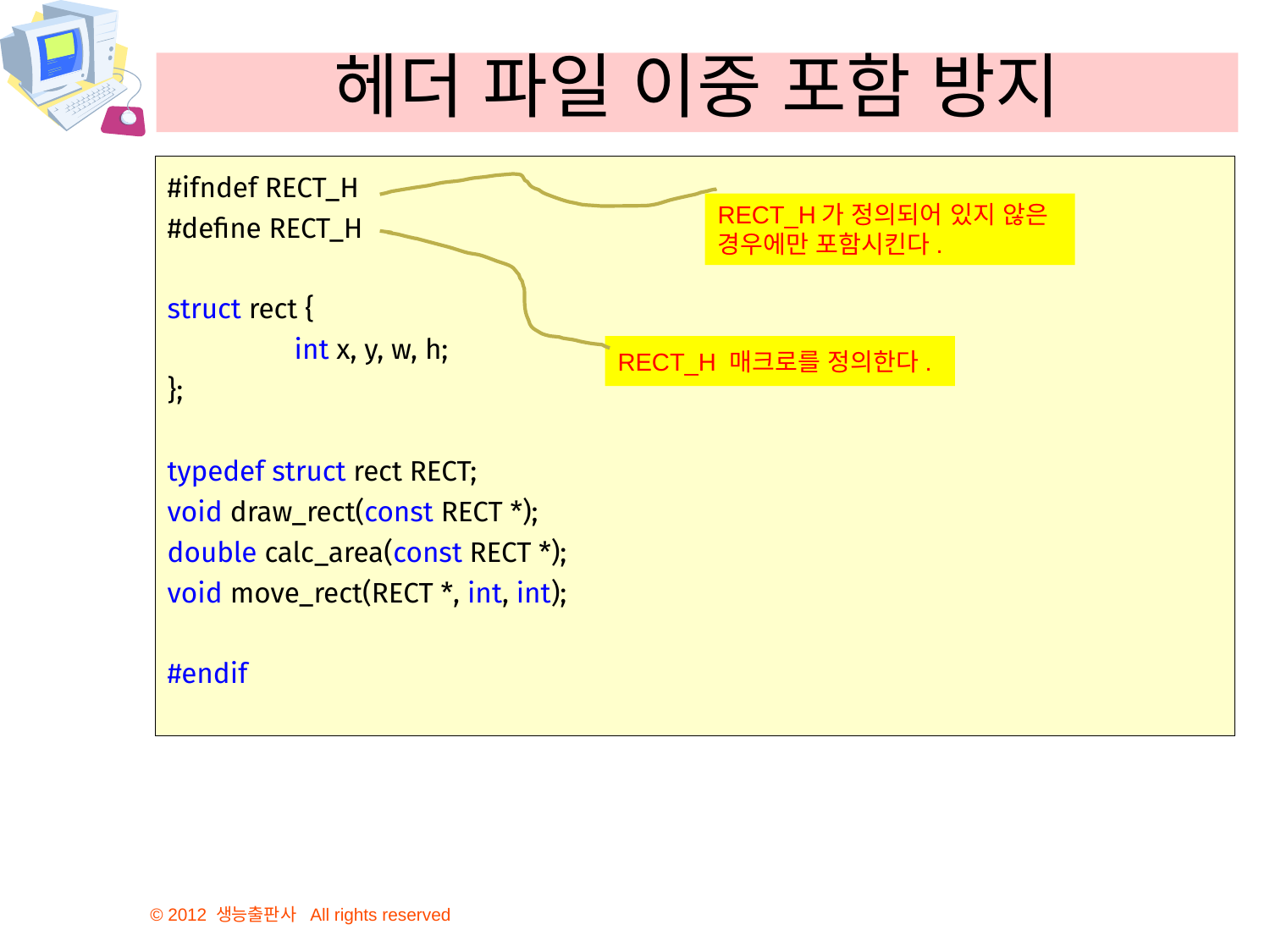

# 헤더 파일 이중 포함 방지
#ifndef RECT_H
#define RECT_H

struct rect {
	int x, y, w, h;
};

typedef struct rect RECT;
void draw_rect(const RECT *);
double calc_area(const RECT *);
void move_rect(RECT *, int, int);

#endif

RECT_H가 정의되어 있지 않은 경우에만 포함시킨다.

RECT_H 매크로를 정의한다.